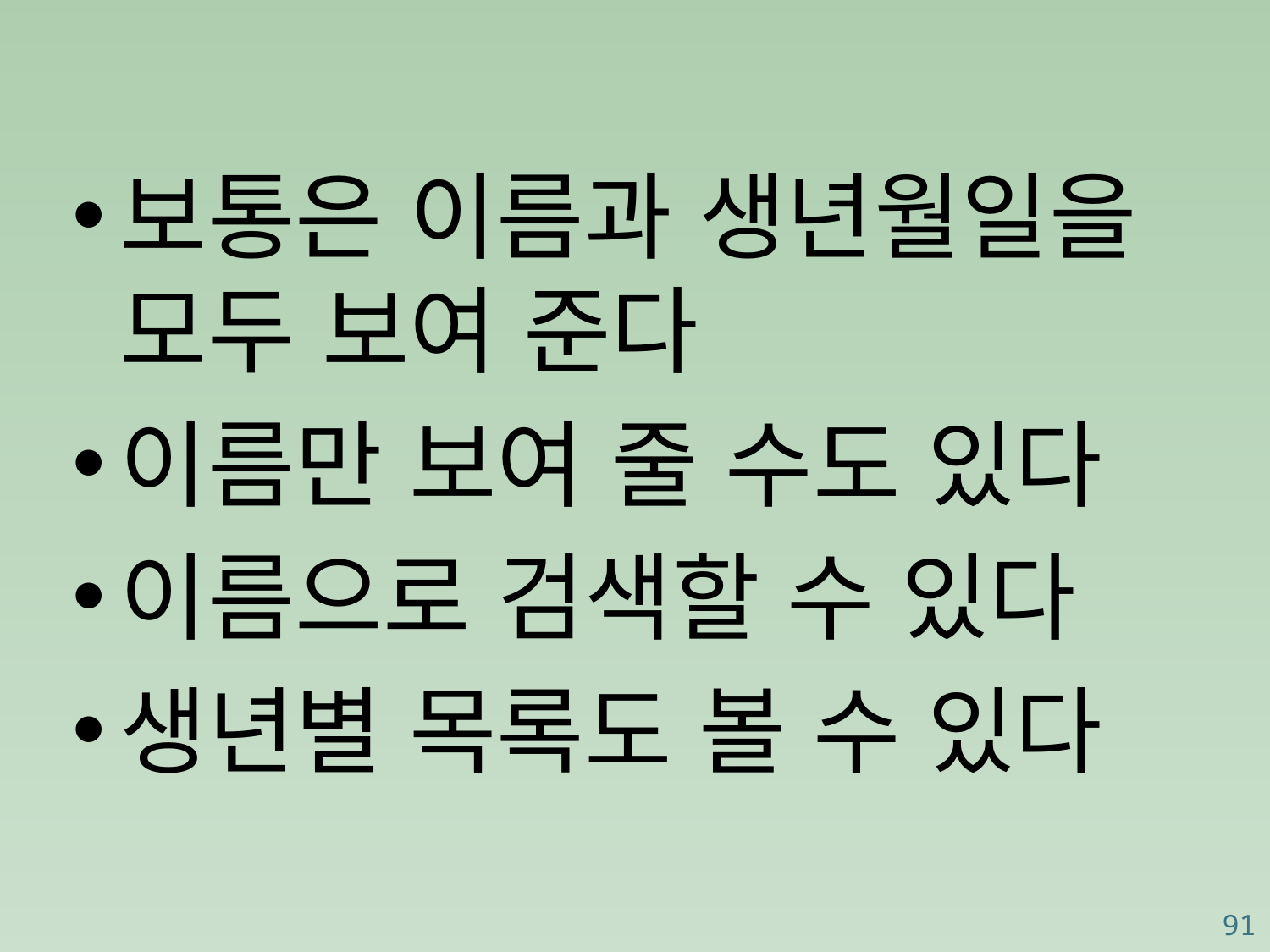

보통은 이름과 생년월일을 모두 보여 준다
이름만 보여 줄 수도 있다
이름으로 검색할 수 있다
생년별 목록도 볼 수 있다
91